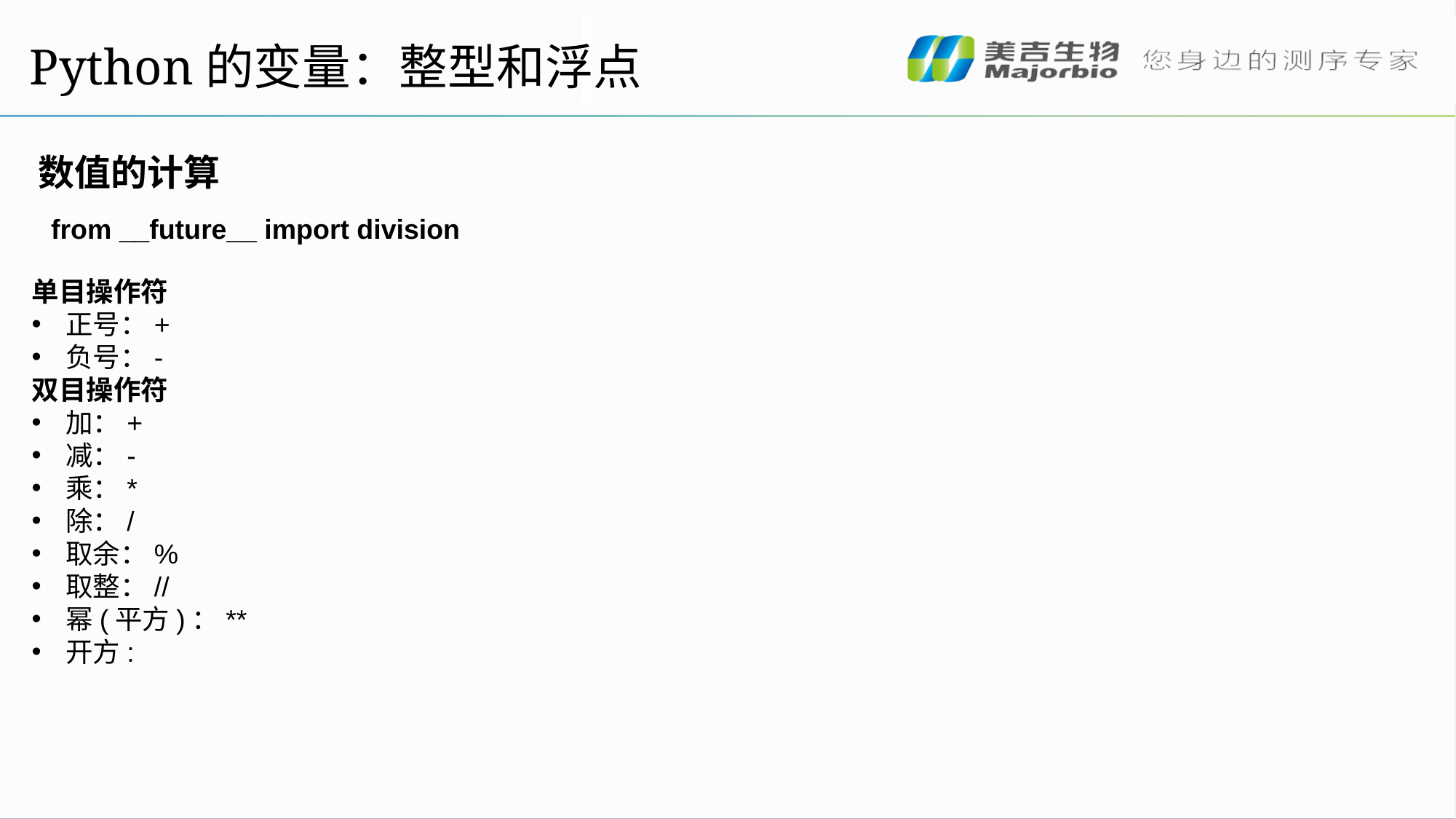

Python的变量：整型和浮点
数值的计算
from __future__ import division
单目操作符
正号：+
负号：-
双目操作符
加：+
减：-
乘：*
除：/
取余：%
取整：//
幂(平方)：**
开方: